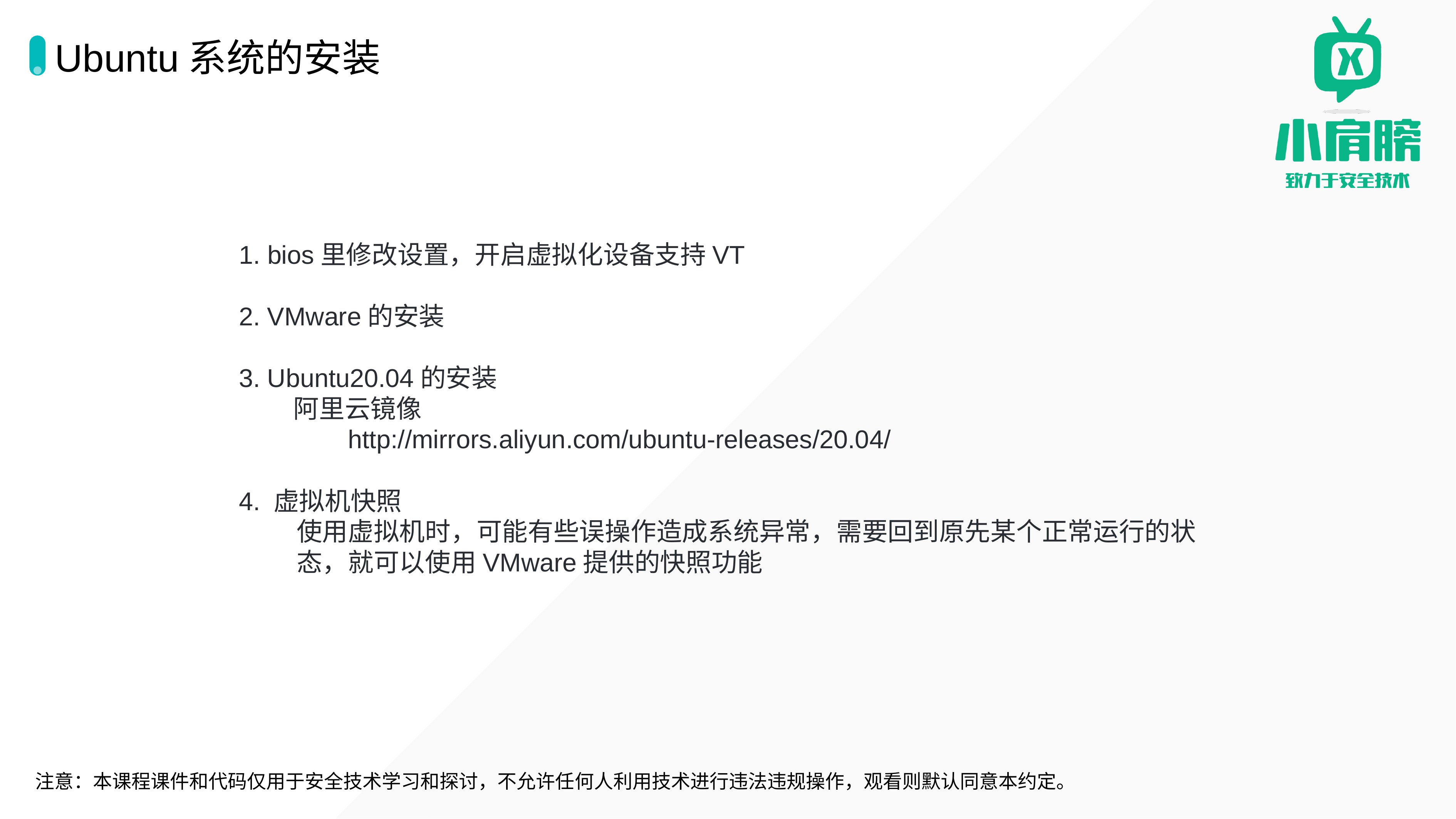

# Ubuntu系统的安装
1. bios里修改设置，开启虚拟化设备支持VT

2. VMware的安装

3. Ubuntu20.04的安装
阿里云镜像
http://mirrors.aliyun.com/ubuntu-releases/20.04/

4. 虚拟机快照
使用虚拟机时，可能有些误操作造成系统异常，需要回到原先某个正常运行的状态，就可以使用VMware提供的快照功能